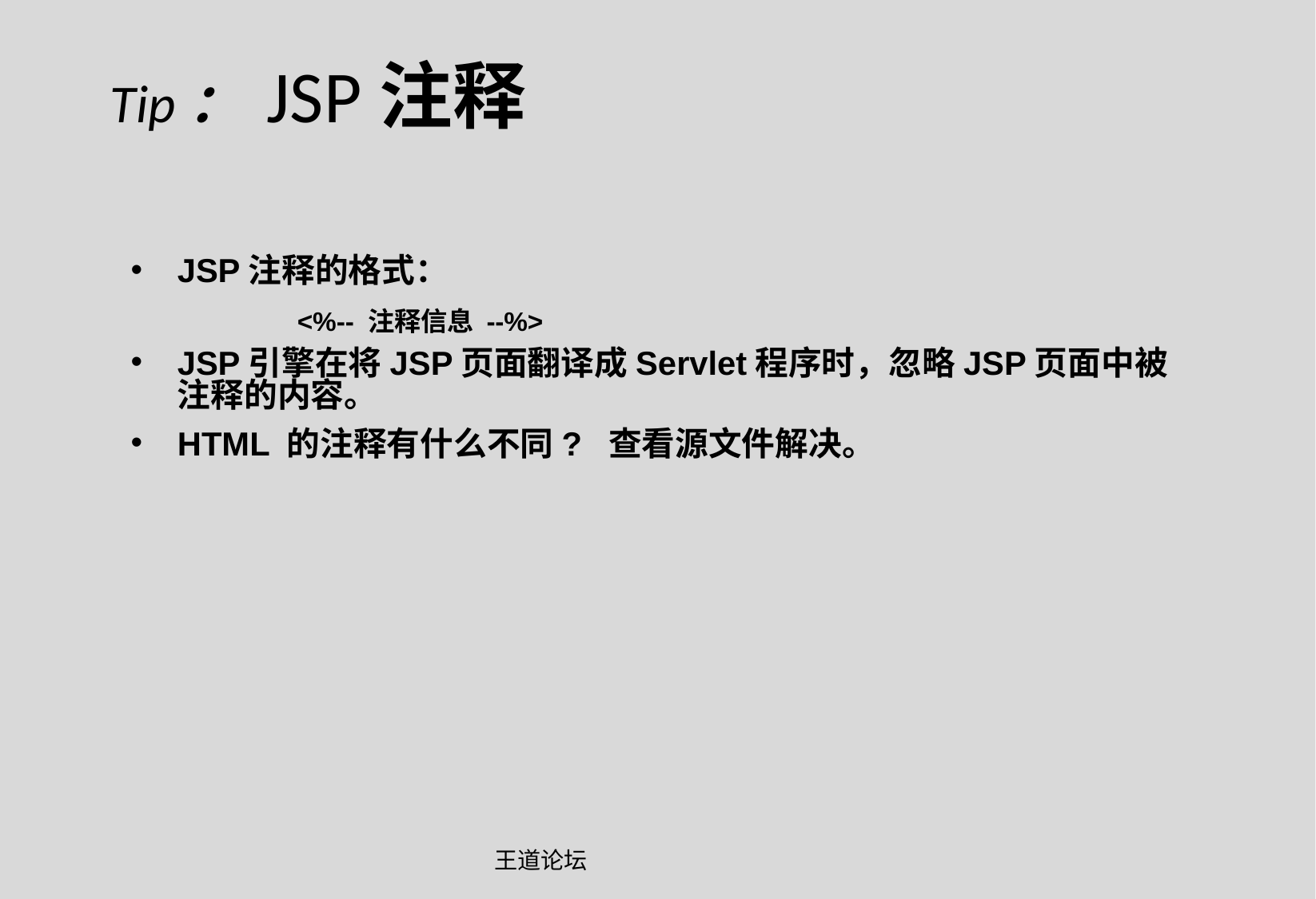

Tip： JSP注释
JSP注释的格式：
		<%-- 注释信息 --%>
JSP引擎在将JSP页面翻译成Servlet程序时，忽略JSP页面中被注释的内容。
HTML 的注释有什么不同?  查看源文件解决。

王道论坛